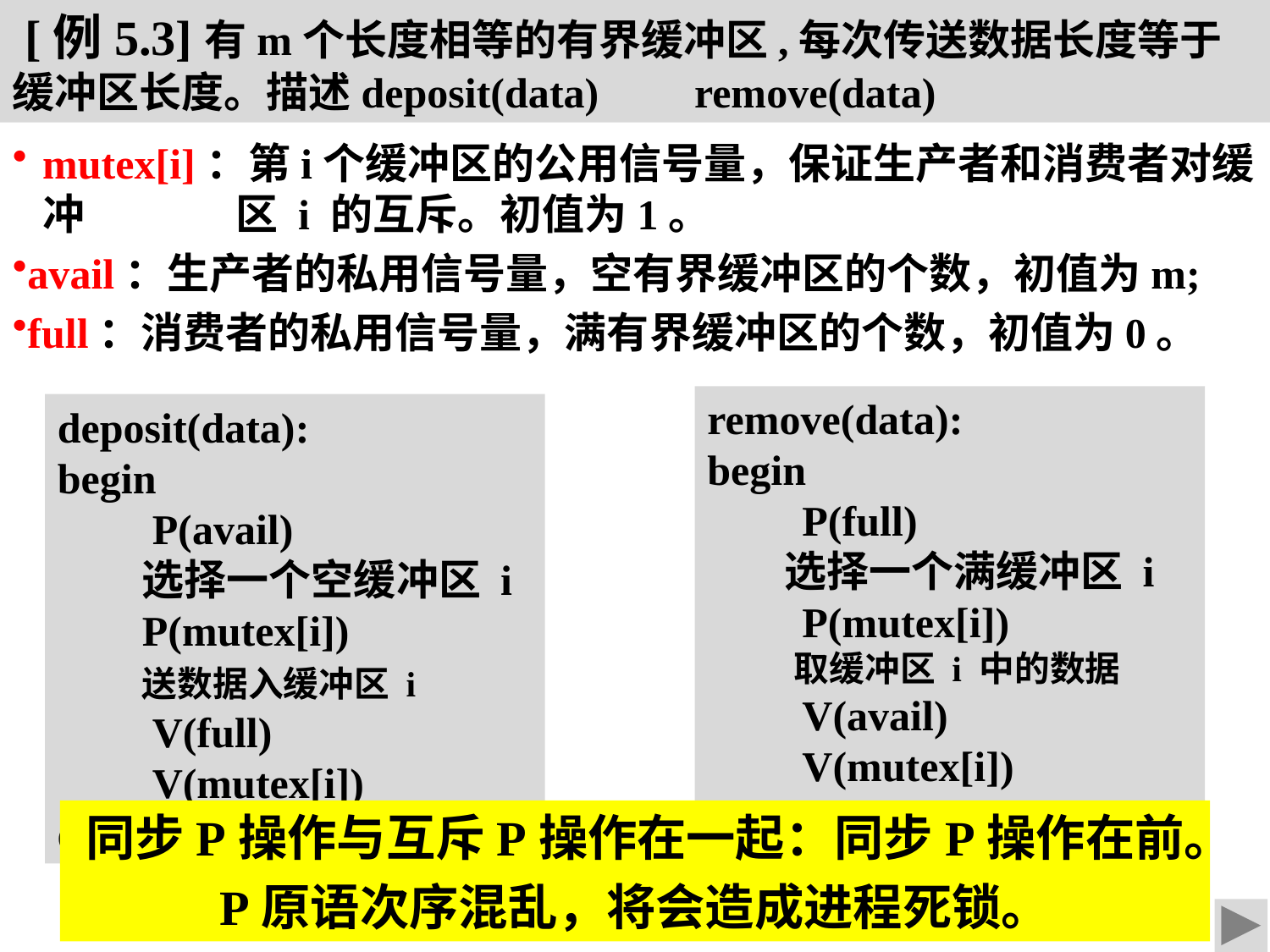

[例5.3]有m个长度相等的有界缓冲区,每次传送数据长度等于缓冲区长度。描述deposit(data)         remove(data)
mutex[i]：第i个缓冲区的公用信号量，保证生产者和消费者对缓冲 	       区 i 的互斥。初值为1。
avail：生产者的私用信号量，空有界缓冲区的个数，初值为m;
full：消费者的私用信号量，满有界缓冲区的个数，初值为0。
remove(data):
begin
　　P(full)
       选择一个满缓冲区 i
　　P(mutex[i])
　　  取缓冲区 i 中的数据
　　V(avail)
　　V(mutex[i])
end
deposit(data):
begin
　　P(avail)
　　选择一个空缓冲区 i
        P(mutex[i])
　　送数据入缓冲区 i
　　V(full)
　　V(mutex[i])
end
同步P操作与互斥P操作在一起：同步P操作在前。
P原语次序混乱，将会造成进程死锁。
2021/9/29

第 25 页